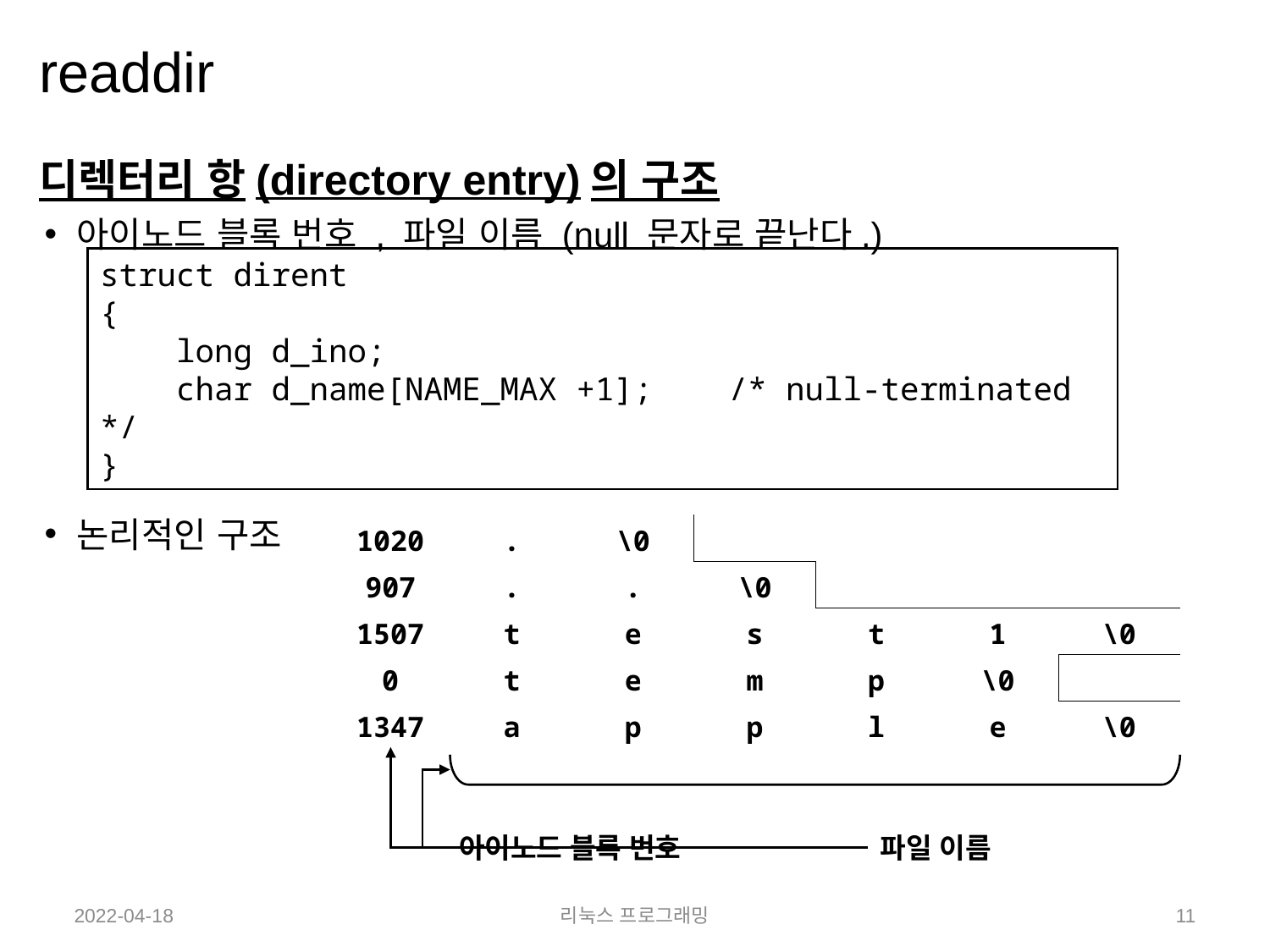

# readdir
디렉터리 항(directory entry)의 구조
아이노드 블록 번호 , 파일 이름 (null 문자로 끝난다.)

논리적인 구조

struct dirent
{
    long d_ino;
    char d_name[NAME_MAX +1];    /* null-terminated */
}

| 1020 | . | \0 |  |  |  |  |
| --- | --- | --- | --- | --- | --- | --- |
| 907 | . | . | \0 |  |  |  |
| 1507 | t | e | s | t | 1 | \0 |
| 0 | t | e | m | p | \0 |  |
| 1347 | a | p | p | l | e | \0 |
아이노드 블록 번호
파일 이름
2022-04-18
리눅스 프로그래밍
11